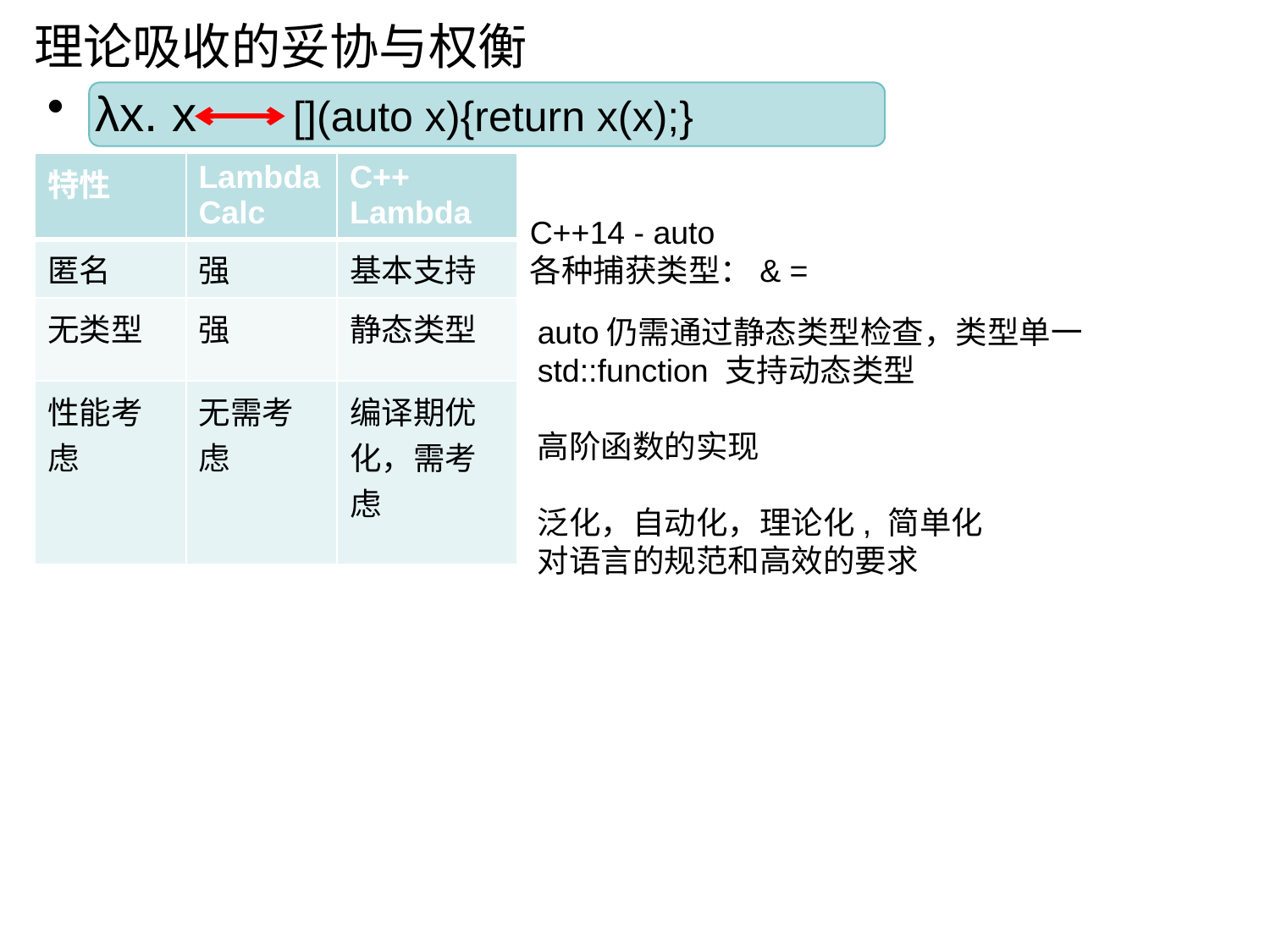

# 理论吸收的妥协与权衡
λx. x       [](auto x){return x(x);}

| 特性 | Lambda Calc | C++ Lambda |
| --- | --- | --- |
| 匿名 | 强 | 基本支持 |
| 无类型 | 强 | 静态类型 |
| 性能考虑 | 无需考虑 | 编译期优化，需考虑 |
C++14 - auto
各种捕获类型：& =

auto仍需通过静态类型检查，类型单一
std::function 支持动态类型

高阶函数的实现

泛化，自动化，理论化, 简单化
对语言的规范和高效的要求